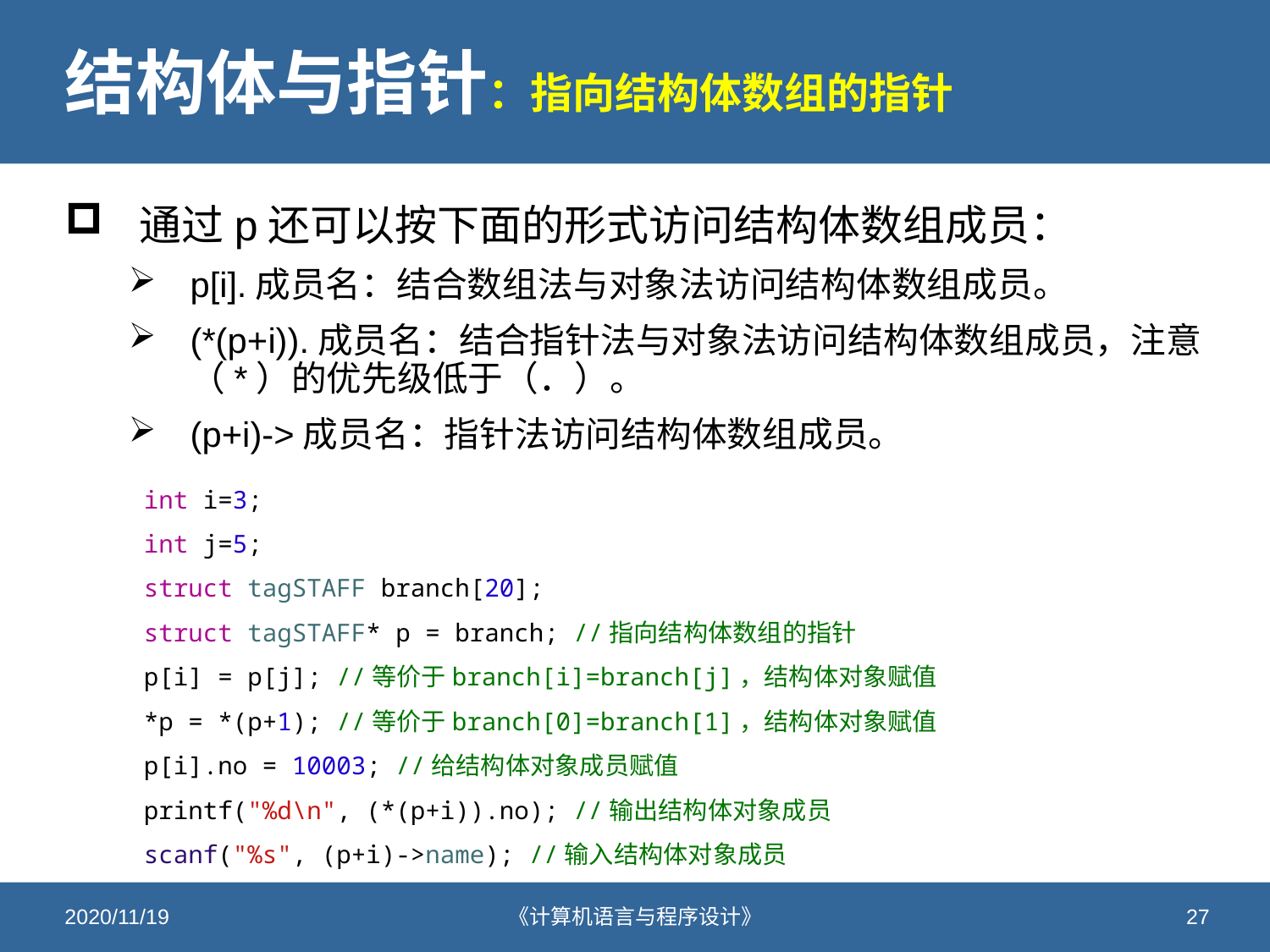

# 结构体与指针：指向结构体数组的指针
通过p还可以按下面的形式访问结构体数组成员：
p[i].成员名：结合数组法与对象法访问结构体数组成员。
(*(p+i)).成员名：结合指针法与对象法访问结构体数组成员，注意（*）的优先级低于（．）。
(p+i)->成员名：指针法访问结构体数组成员。
    int i=3;
    int j=5;
    struct tagSTAFF branch[20];
    struct tagSTAFF* p = branch; //指向结构体数组的指针
    p[i] = p[j]; //等价于branch[i]=branch[j]，结构体对象赋值
    *p = *(p+1); //等价于branch[0]=branch[1]，结构体对象赋值
    p[i].no = 10003; //给结构体对象成员赋值
    printf("%d\n", (*(p+i)).no); //输出结构体对象成员
    scanf("%s", (p+i)->name); //输入结构体对象成员
2020/11/19
《计算机语言与程序设计》
27